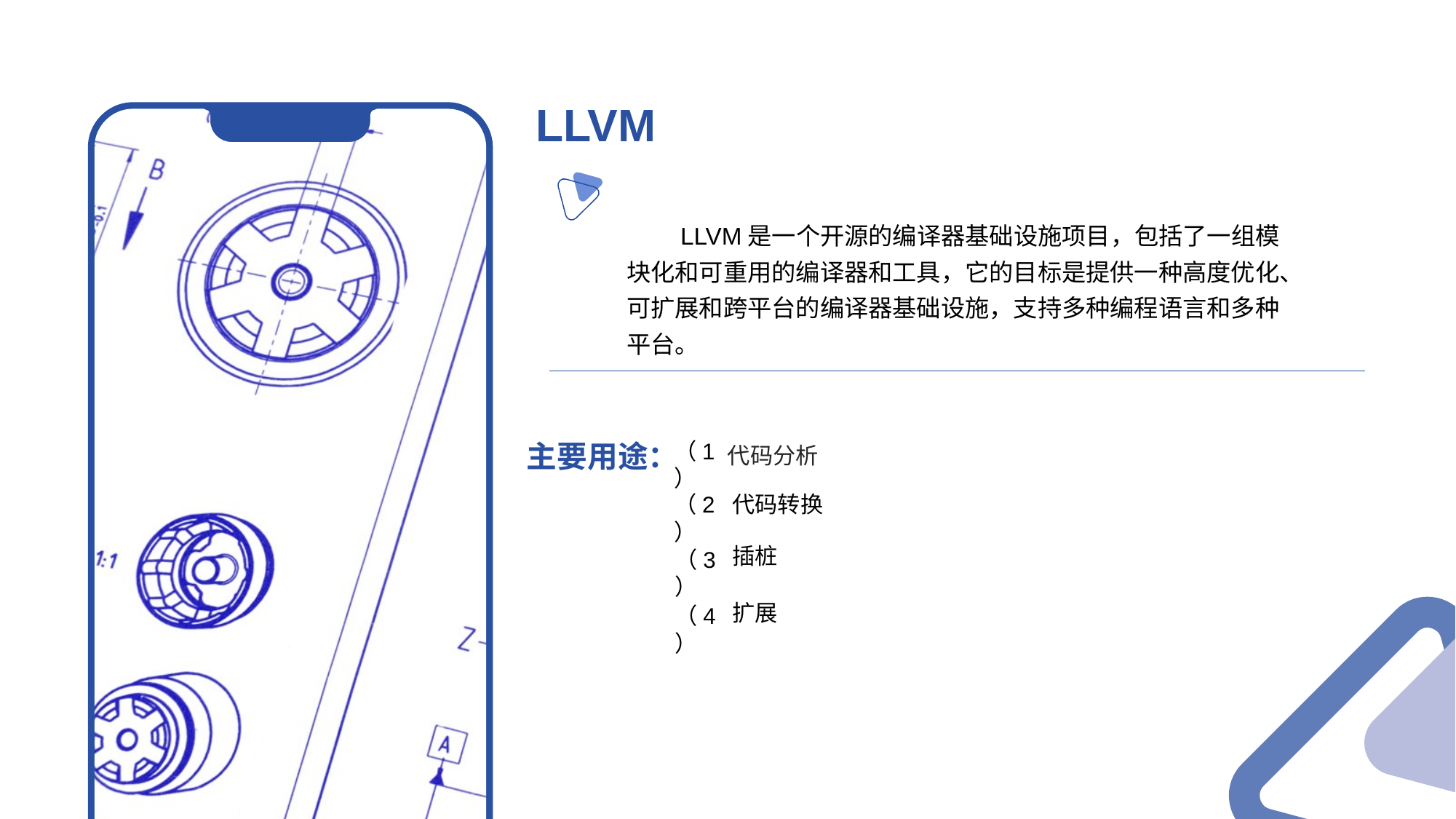

LLVM

        LLVM是一个开源的编译器基础设施项目，包括了一组模块化和可重用的编译器和工具，它的目标是提供一种高度优化、可扩展和跨平台的编译器基础设施，支持多种编程语言和多种平台。
（1）
代码分析
主要用途：
代码转换
（2）
插桩
（3）
扩展
（4）